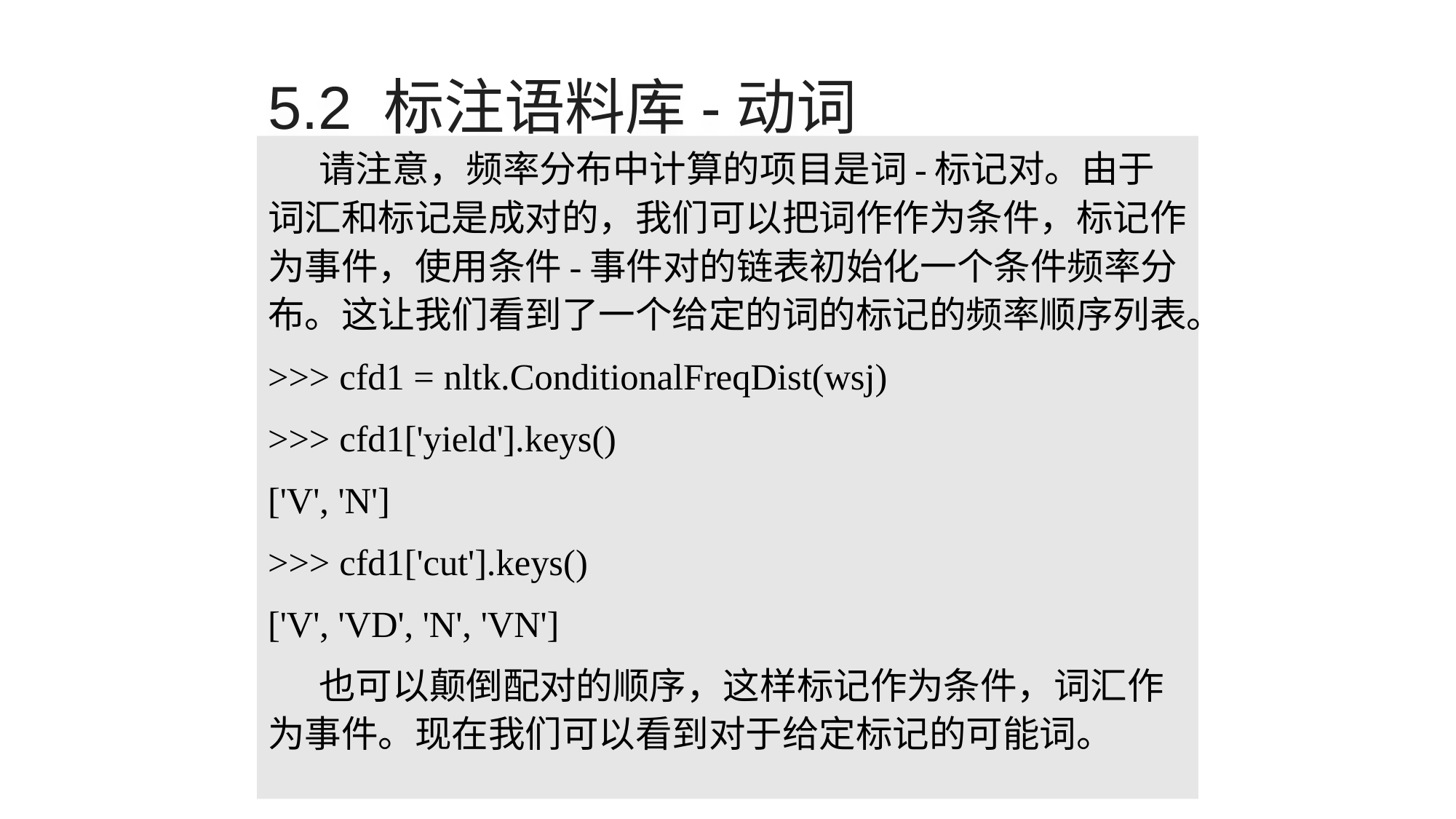

# 5.2 标注语料库-动词
请注意，频率分布中计算的项目是词-标记对。由于词汇和标记是成对的，我们可以把词作作为条件，标记作为事件，使用条件-事件对的链表初始化一个条件频率分布。这让我们看到了一个给定的词的标记的频率顺序列表。
>>> cfd1 = nltk.ConditionalFreqDist(wsj)
>>> cfd1['yield'].keys()
['V', 'N']
>>> cfd1['cut'].keys()
['V', 'VD', 'N', 'VN']
也可以颠倒配对的顺序，这样标记作为条件，词汇作为事件。现在我们可以看到对于给定标记的可能词。